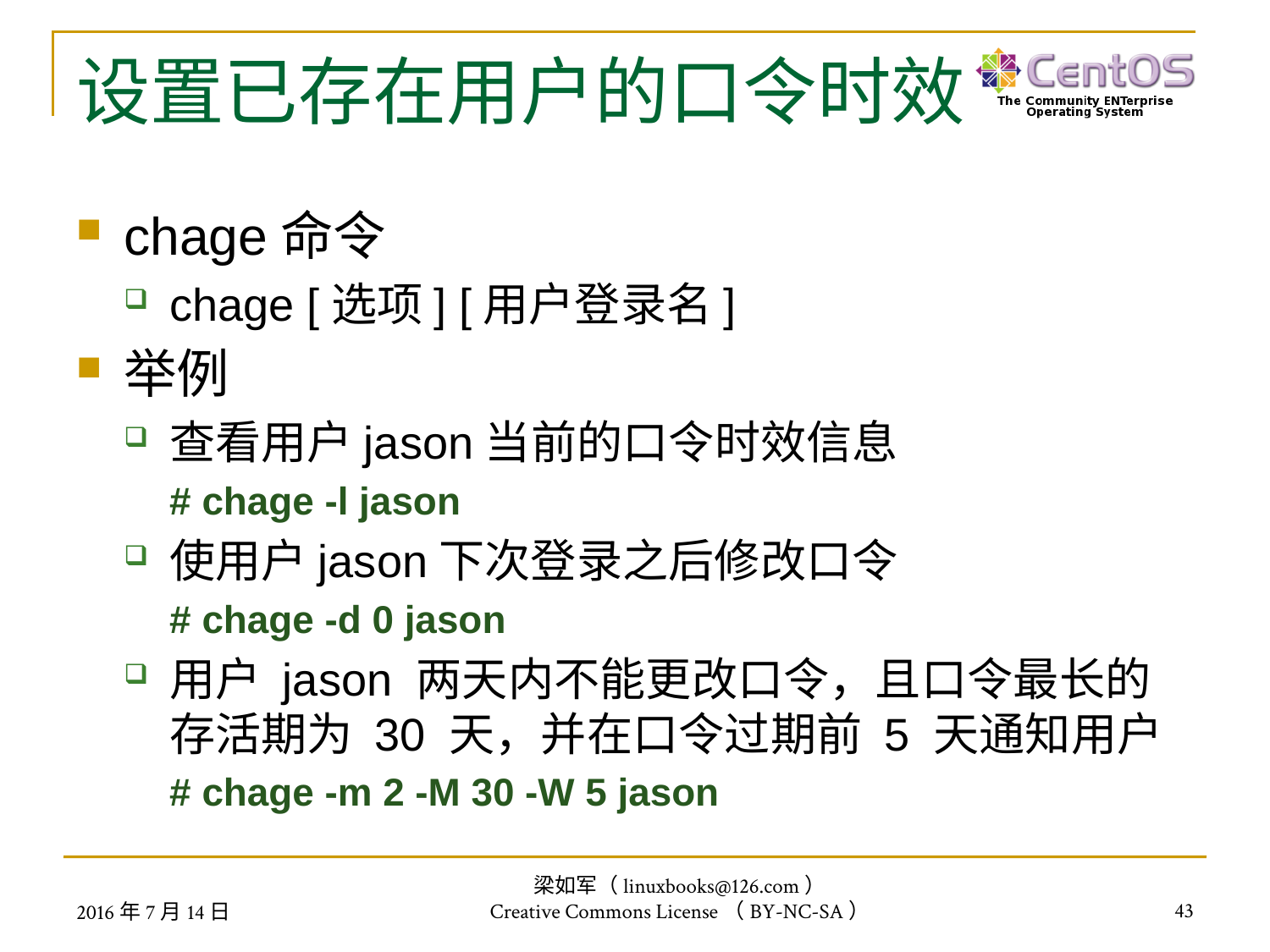

# 设置已存在用户的口令时效
chage命令
chage [选项] [用户登录名]
举例
查看用户jason当前的口令时效信息
# chage -l jason
使用户jason下次登录之后修改口令
# chage -d 0 jason
用户 jason 两天内不能更改口令，且口令最长的存活期为 30 天，并在口令过期前 5 天通知用户
# chage -m 2 -M 30 -W 5 jason
梁如军（linuxbooks@126.com）
Creative Commons License（BY-NC-SA）
2016年7月14日
43